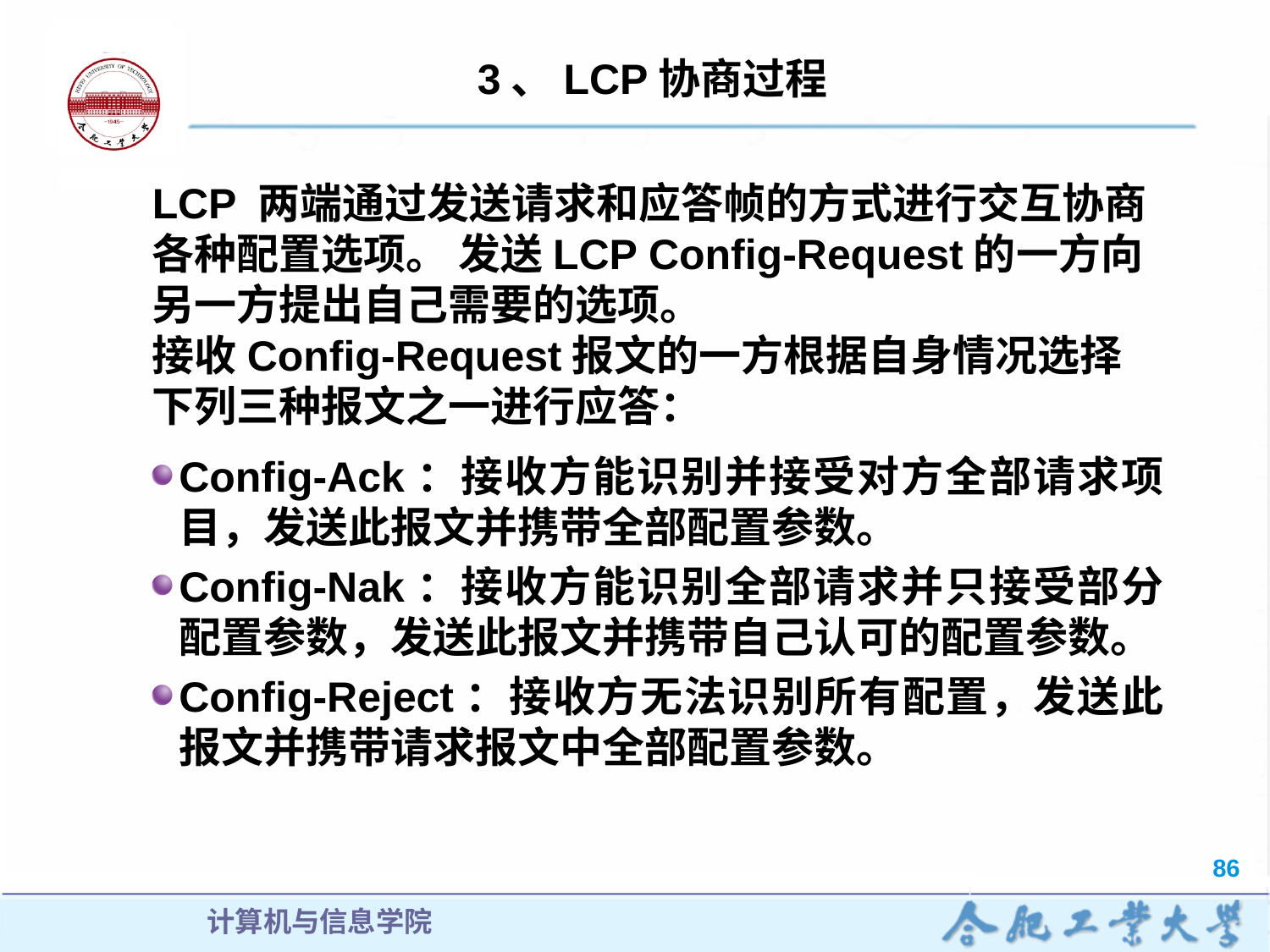

3、LCP协商过程
LCP 两端通过发送请求和应答帧的方式进行交互协商各种配置选项。 发送LCP Config-Request的一方向另一方提出自己需要的选项。
接收Config-Request报文的一方根据自身情况选择下列三种报文之一进行应答：
Config-Ack：接收方能识别并接受对方全部请求项目，发送此报文并携带全部配置参数。
Config-Nak：接收方能识别全部请求并只接受部分配置参数，发送此报文并携带自己认可的配置参数。
Config-Reject：接收方无法识别所有配置，发送此报文并携带请求报文中全部配置参数。